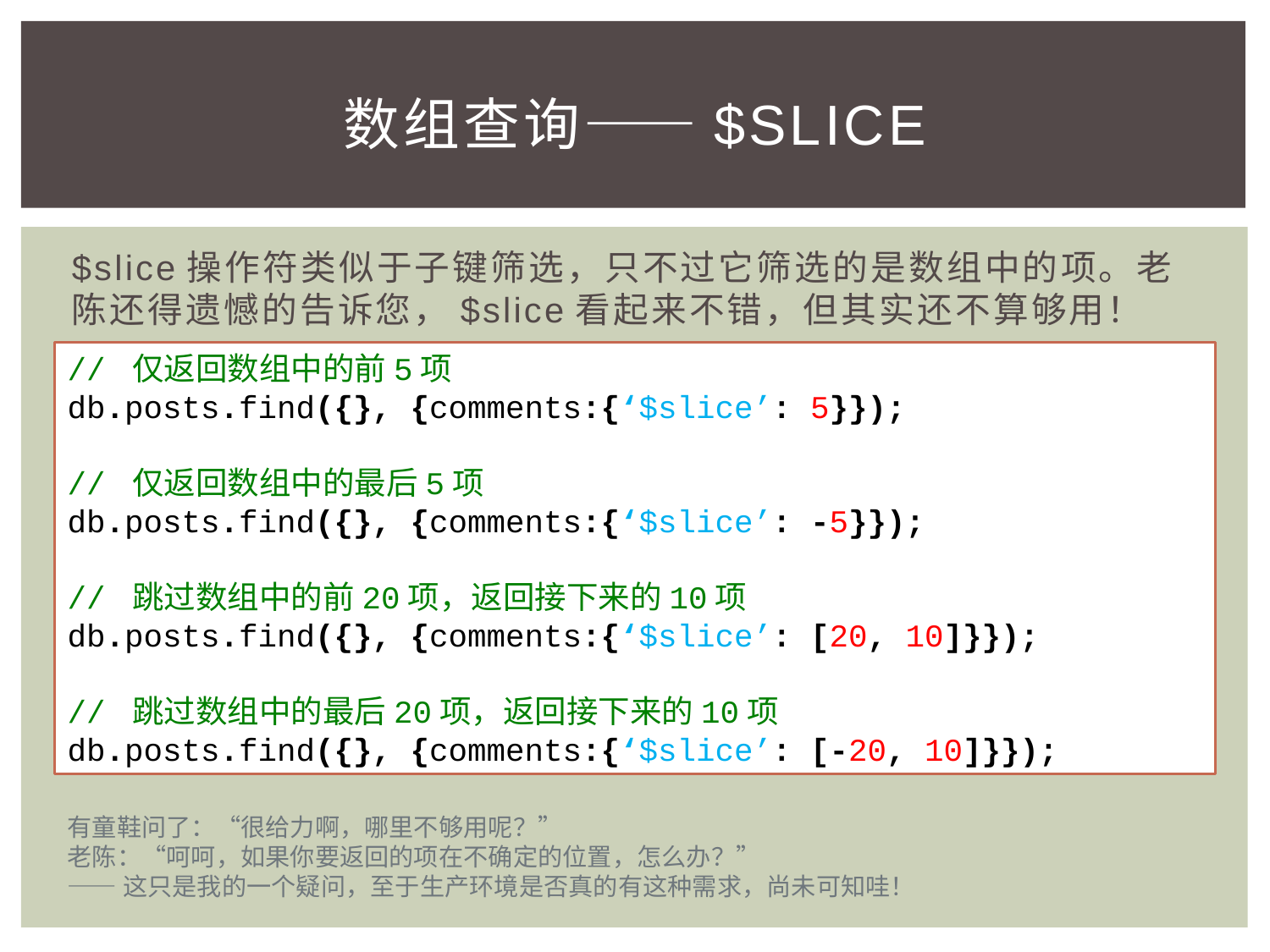

# 数组查询——$slice
$slice操作符类似于子键筛选，只不过它筛选的是数组中的项。老陈还得遗憾的告诉您，$slice看起来不错，但其实还不算够用！
// 仅返回数组中的前5项
db.posts.find({}, {comments:{‘$slice’: 5}});

// 仅返回数组中的最后5项
db.posts.find({}, {comments:{‘$slice’: -5}});

// 跳过数组中的前20项，返回接下来的10项
db.posts.find({}, {comments:{‘$slice’: [20, 10]}});

// 跳过数组中的最后20项，返回接下来的10项
db.posts.find({}, {comments:{‘$slice’: [-20, 10]}});
有童鞋问了：“很给力啊，哪里不够用呢？”
老陈：“呵呵，如果你要返回的项在不确定的位置，怎么办？”
——这只是我的一个疑问，至于生产环境是否真的有这种需求，尚未可知哇！